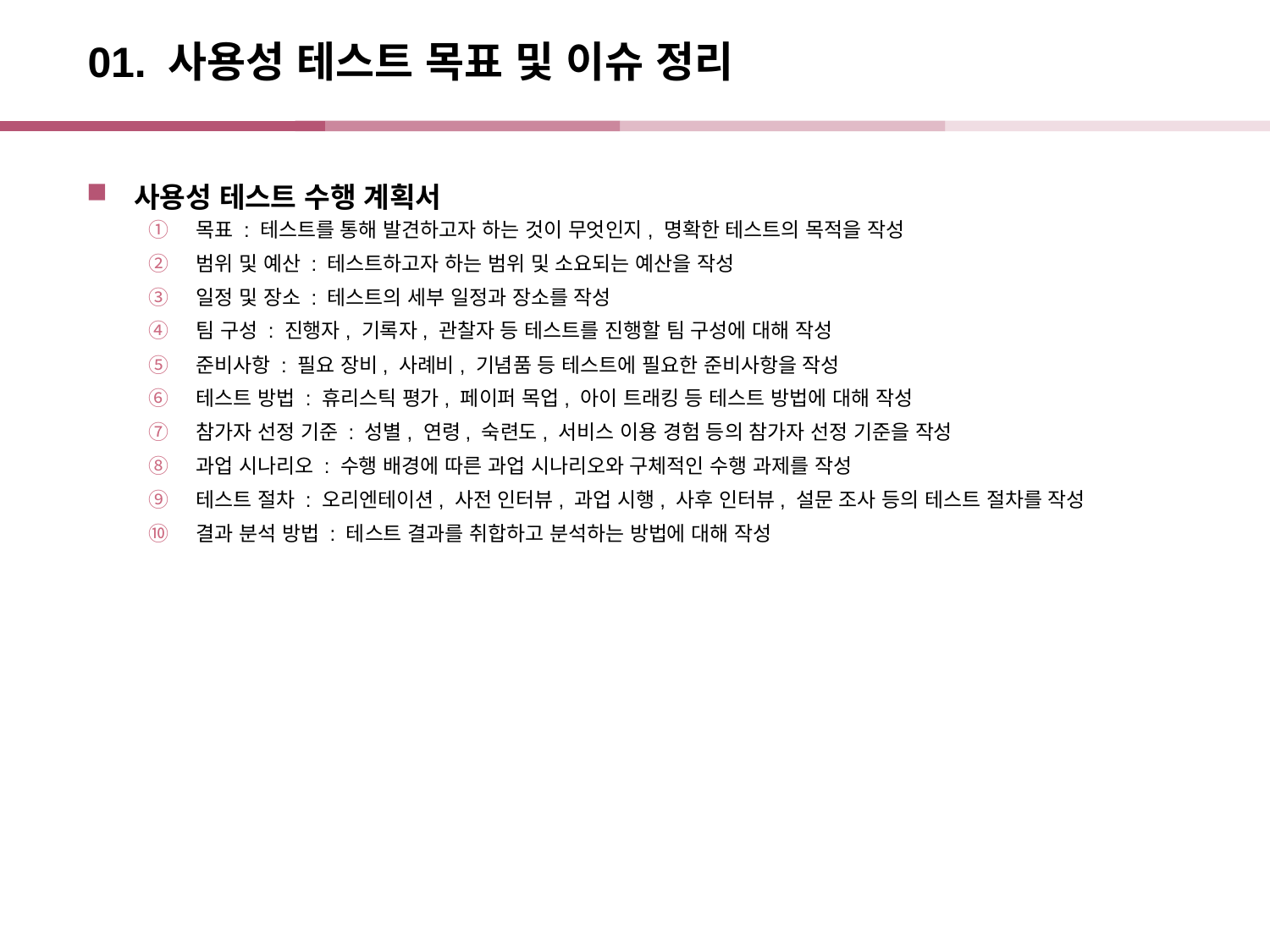

# 01. 사용성 테스트 목표 및 이슈 정리
사용성 테스트 수행 계획서
목표 : 테스트를 통해 발견하고자 하는 것이 무엇인지, 명확한 테스트의 목적을 작성
범위 및 예산 : 테스트하고자 하는 범위 및 소요되는 예산을 작성
일정 및 장소 : 테스트의 세부 일정과 장소를 작성
팀 구성 : 진행자, 기록자, 관찰자 등 테스트를 진행할 팀 구성에 대해 작성
준비사항 : 필요 장비, 사례비, 기념품 등 테스트에 필요한 준비사항을 작성
테스트 방법 : 휴리스틱 평가, 페이퍼 목업, 아이 트래킹 등 테스트 방법에 대해 작성
참가자 선정 기준 : 성별, 연령, 숙련도, 서비스 이용 경험 등의 참가자 선정 기준을 작성
과업 시나리오 : 수행 배경에 따른 과업 시나리오와 구체적인 수행 과제를 작성
테스트 절차 : 오리엔테이션, 사전 인터뷰, 과업 시행, 사후 인터뷰, 설문 조사 등의 테스트 절차를 작성
결과 분석 방법 : 테스트 결과를 취합하고 분석하는 방법에 대해 작성